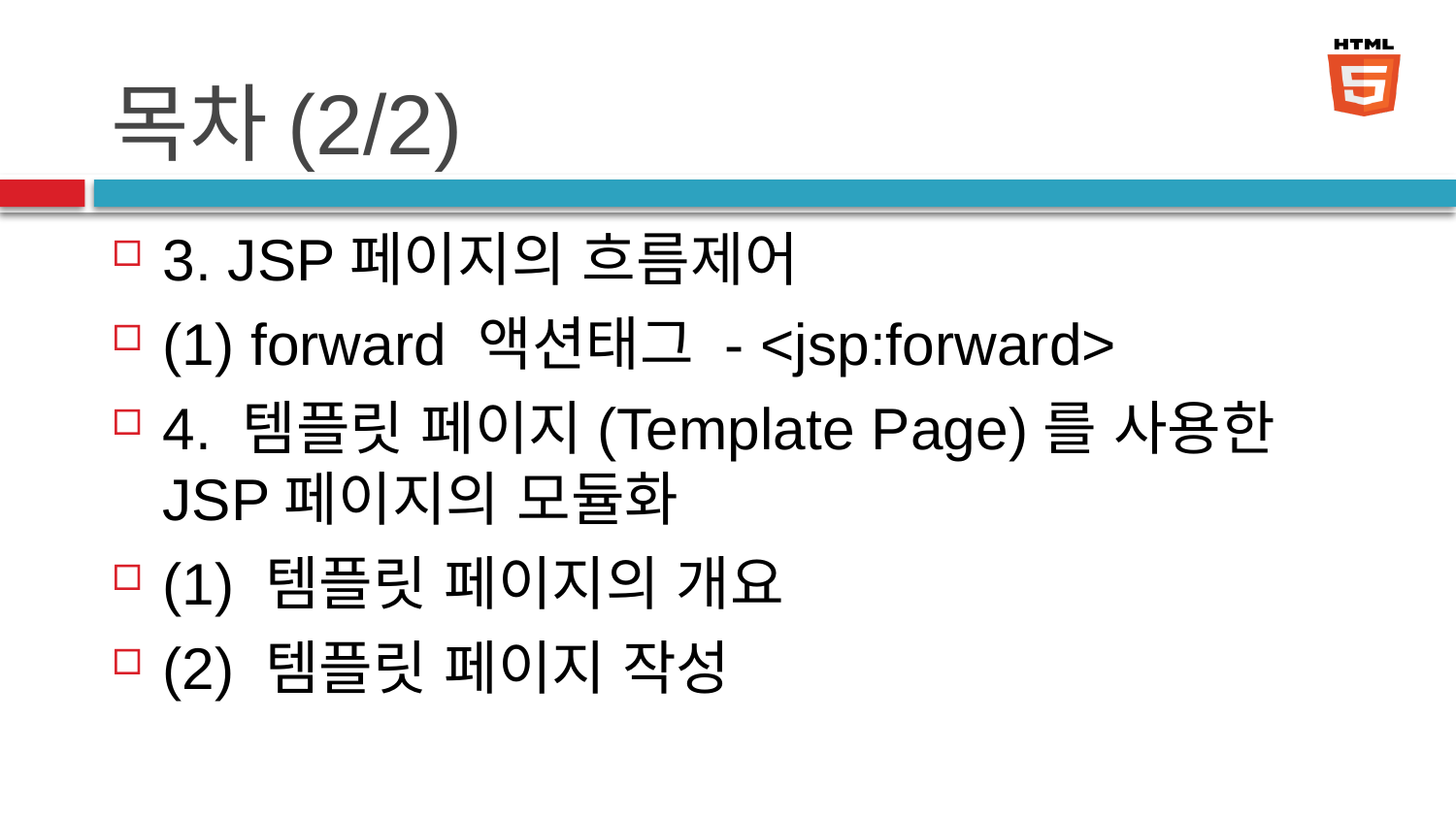

# 목차(2/2)
3. JSP페이지의 흐름제어
(1) forward 액션태그 - <jsp:forward>
4. 템플릿 페이지(Template Page)를 사용한 JSP페이지의 모듈화
(1) 템플릿 페이지의 개요
(2) 템플릿 페이지 작성